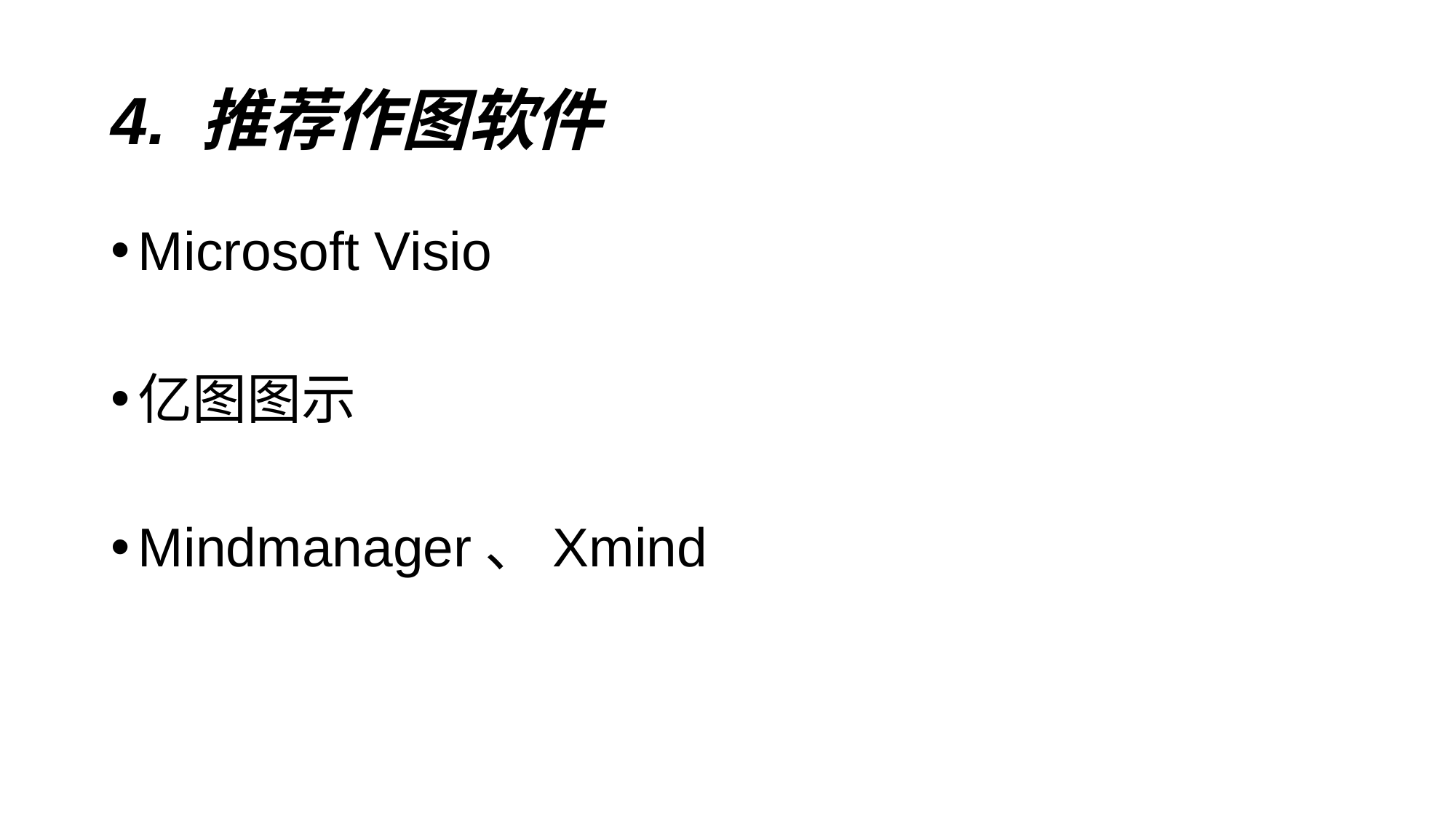

# 4. 推荐作图软件
Microsoft Visio

亿图图示

Mindmanager、Xmind